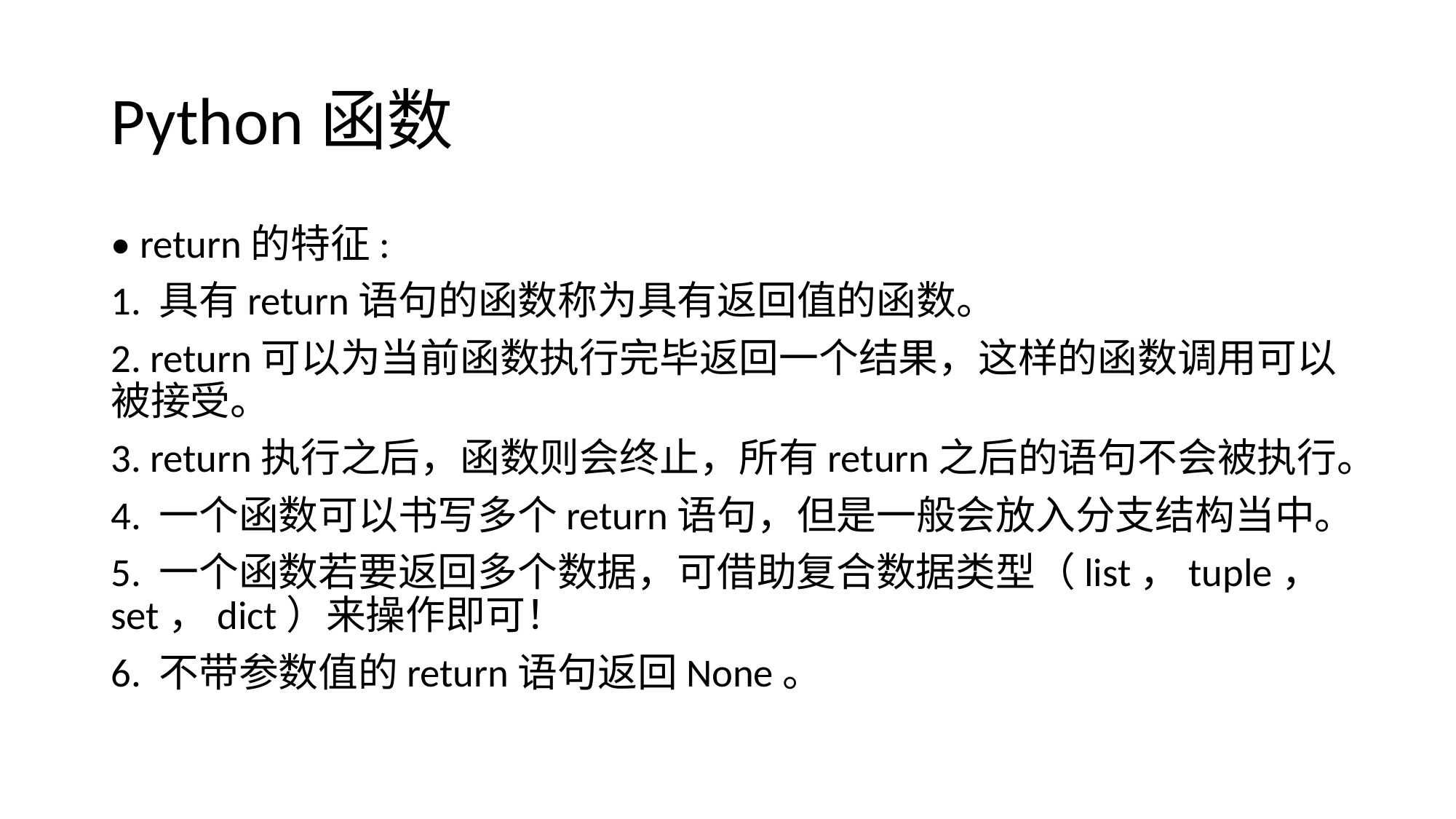

# Python函数
• return的特征:
1. 具有return语句的函数称为具有返回值的函数。
2. return可以为当前函数执行完毕返回一个结果，这样的函数调用可以被接受。
3. return执行之后，函数则会终止，所有return之后的语句不会被执行。
4. 一个函数可以书写多个return语句，但是一般会放入分支结构当中。
5. 一个函数若要返回多个数据，可借助复合数据类型（list，tuple，set，dict）来操作即可！
6. 不带参数值的return语句返回None。